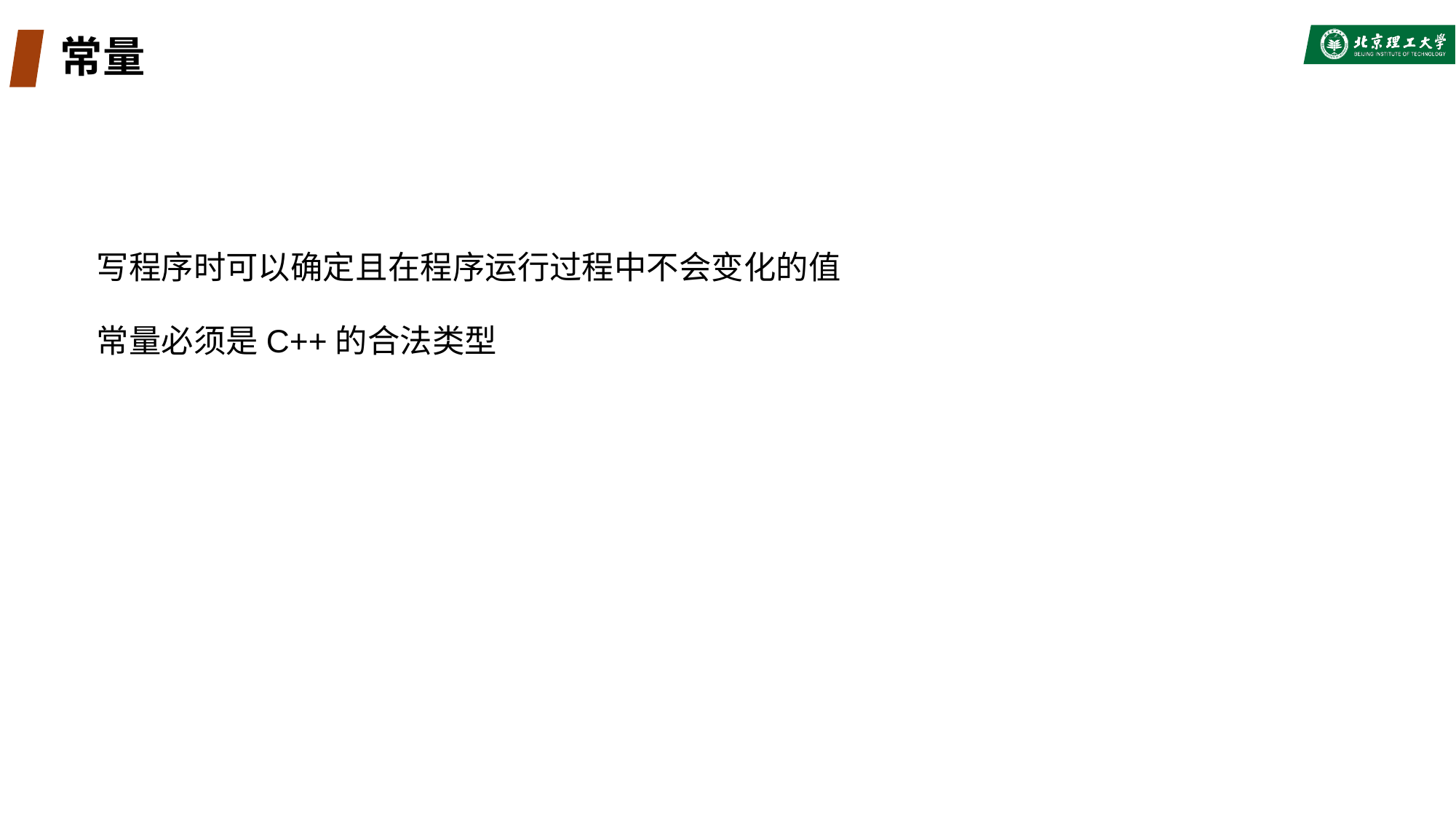

# 常量
写程序时可以确定且在程序运行过程中不会变化的值
常量必须是C++的合法类型